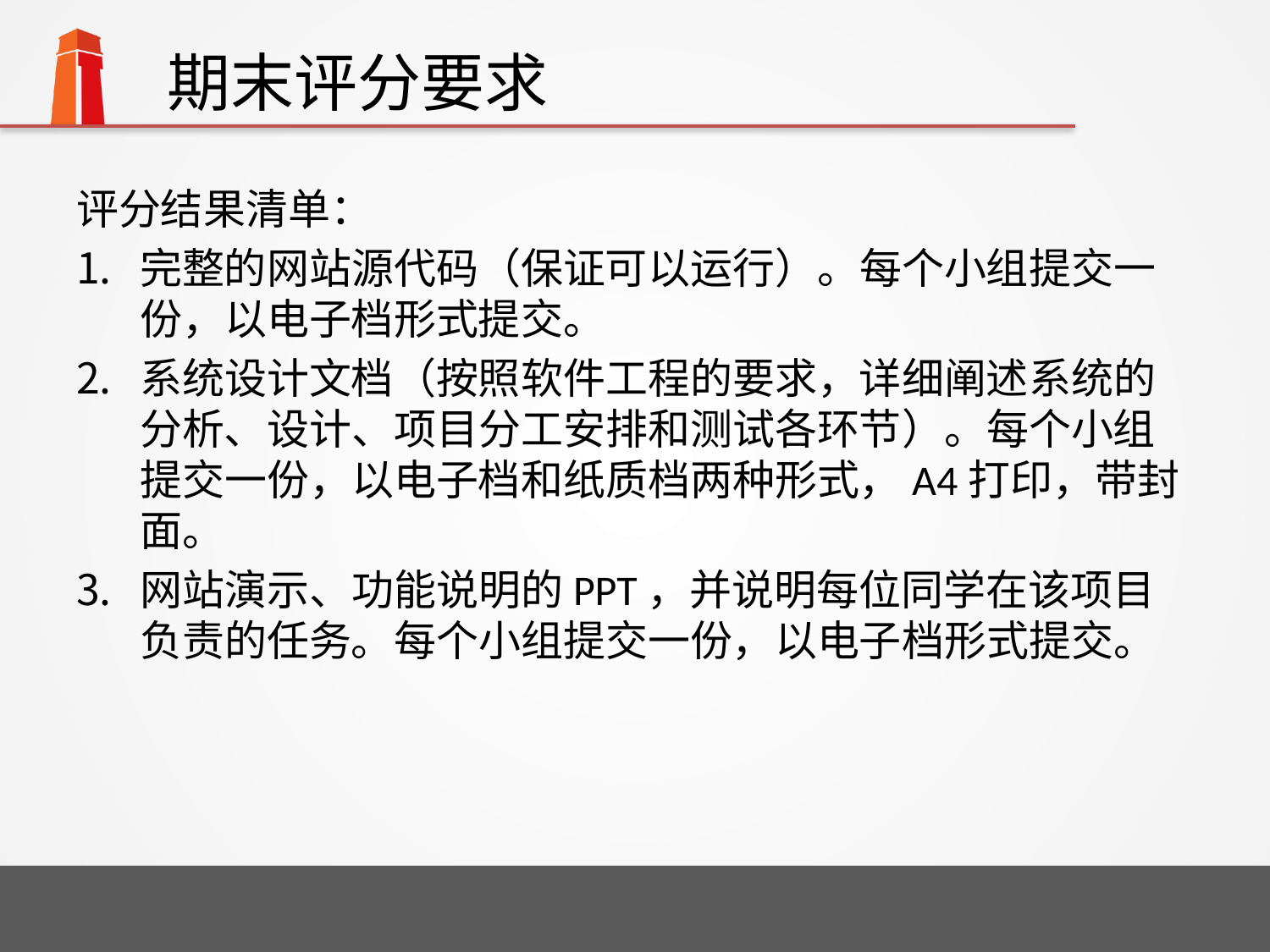

# 期末评分要求
评分结果清单：
完整的网站源代码（保证可以运行）。每个小组提交一份，以电子档形式提交。
系统设计文档（按照软件工程的要求，详细阐述系统的分析、设计、项目分工安排和测试各环节）。每个小组提交一份，以电子档和纸质档两种形式，A4打印，带封面。
网站演示、功能说明的PPT，并说明每位同学在该项目负责的任务。每个小组提交一份，以电子档形式提交。